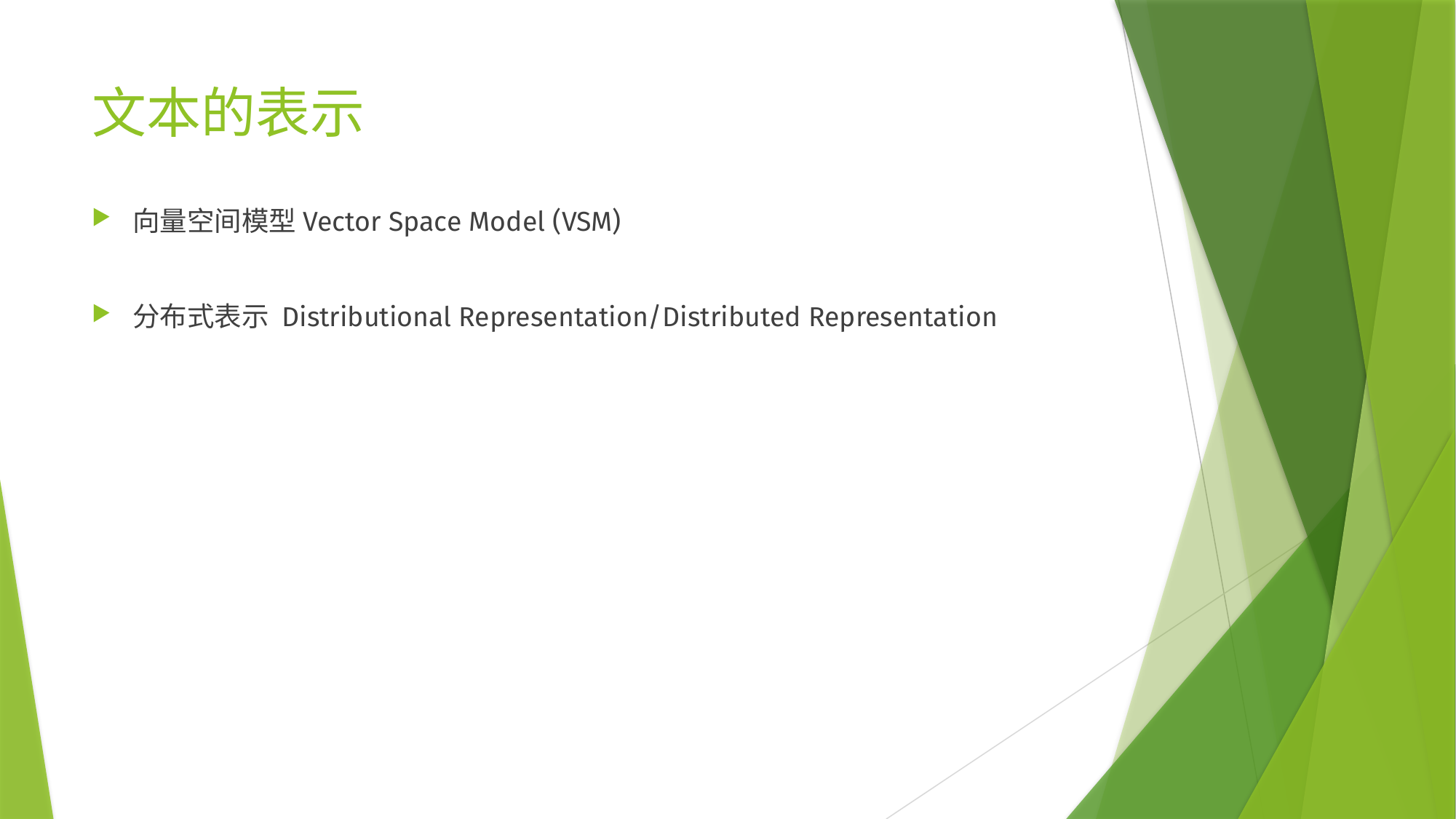

# 文本的表示
向量空间模型Vector Space Model (VSM)

分布式表示 Distributional Representation/Distributed Representation